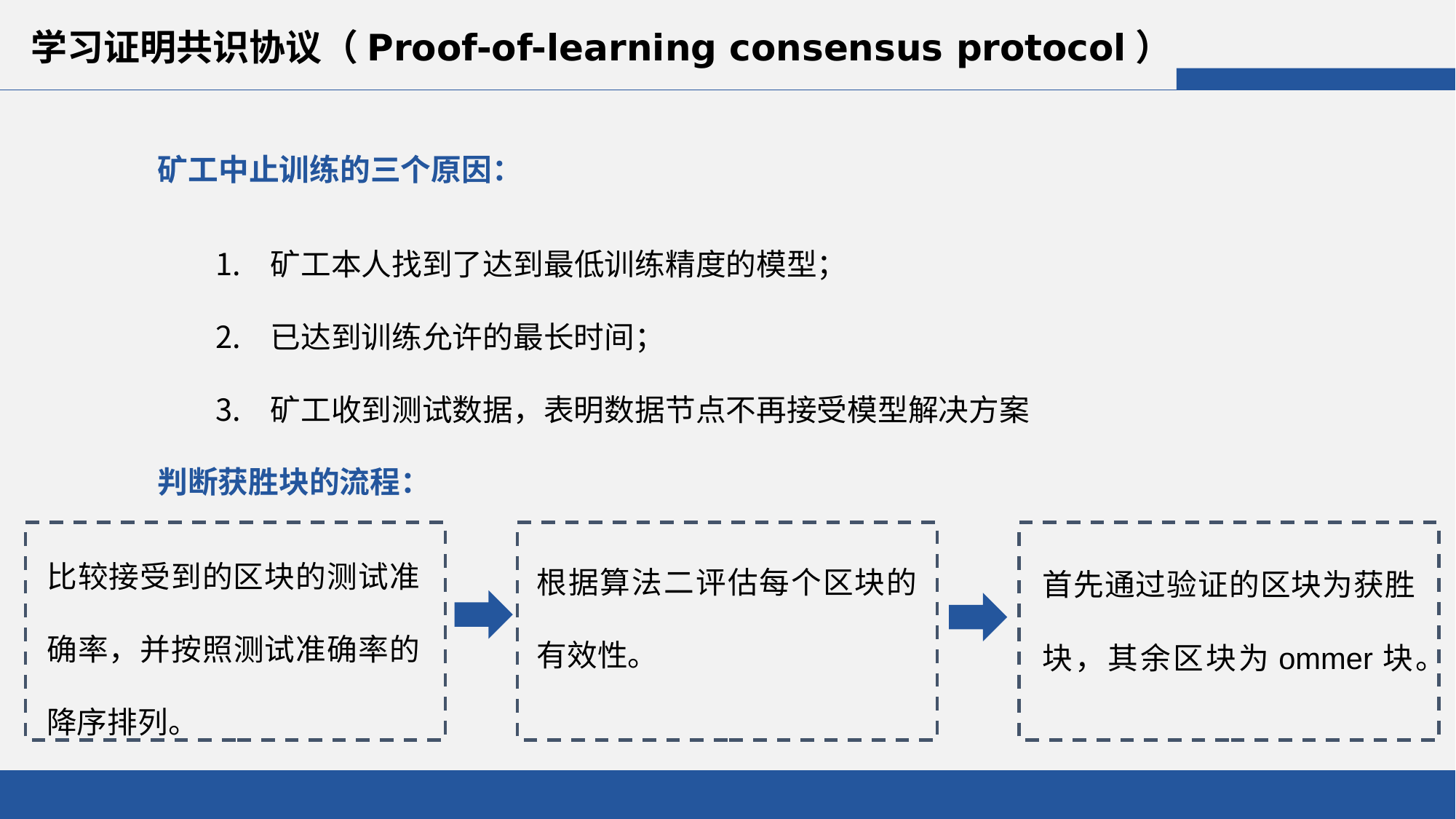

学习证明共识协议（Proof-of-learning consensus protocol）
矿工中止训练的三个原因：
矿工本人找到了达到最低训练精度的模型；
已达到训练允许的最长时间；
矿工收到测试数据，表明数据节点不再接受模型解决方案
判断获胜块的流程：
比较接受到的区块的测试准确率，并按照测试准确率的降序排列。

根据算法二评估每个区块的有效性。

首先通过验证的区块为获胜块，其余区块为ommer块。